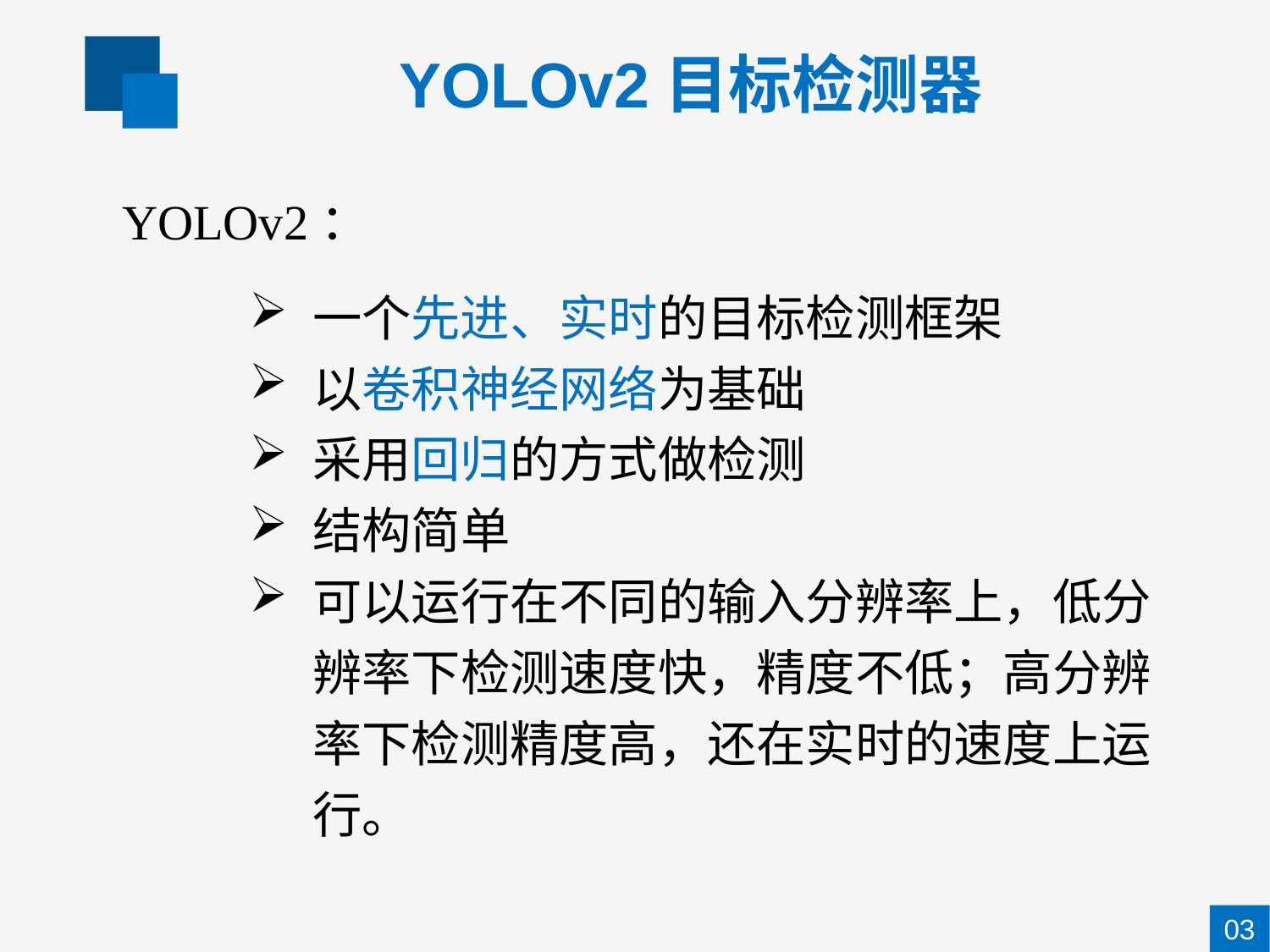

YOLOv2目标检测器
YOLOv2：

一个先进、实时的目标检测框架
以卷积神经网络为基础
采用回归的方式做检测
结构简单
可以运行在不同的输入分辨率上，低分辨率下检测速度快，精度不低；高分辨率下检测精度高，还在实时的速度上运行。

03